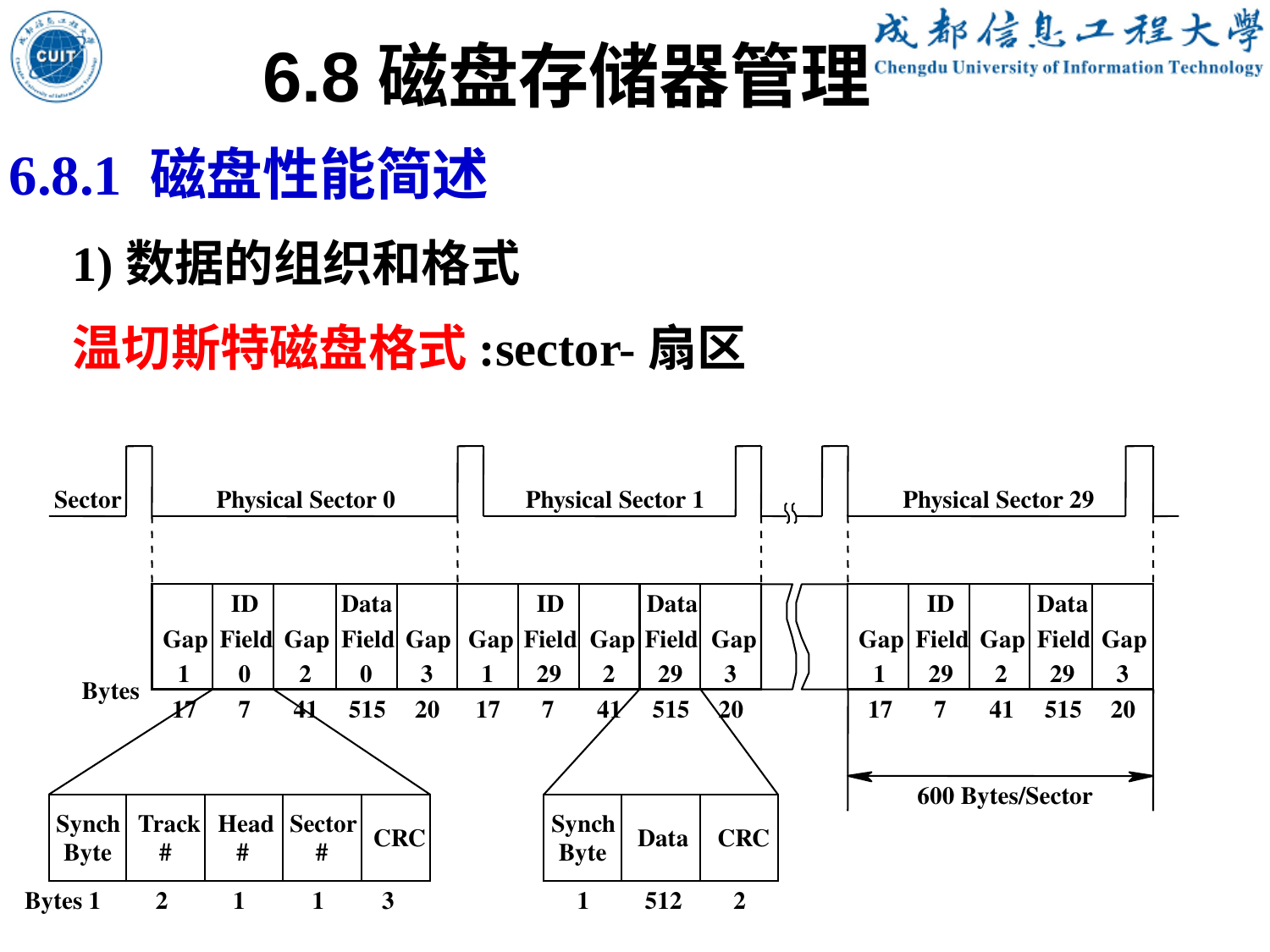

6.8磁盘存储器管理
6.8.1 磁盘性能简述
1)数据的组织和格式
温切斯特磁盘格式:sector-扇区

Sector
Physical Sector 0
Physical Sector 1
Physical Sector 29

ID
Data
ID
Data
ID
Data
Gap
Field
Gap
Field
Gap
Gap
Field
Gap
Field
Gap
Gap
Field
Gap
Field
Gap
1
0
2
0
3
1
29
2
29
3
1
29
2
29
3
Bytes

17
7
41
515
20
17
7
41
515
20
17
7
41
515
20

600 Bytes/Sector

Synch
Track
Head
Sector
Synch
CRC
Data
CRC
Byte
#
#
#
Byte
Bytes 1
2
1
1
3
1
512
2